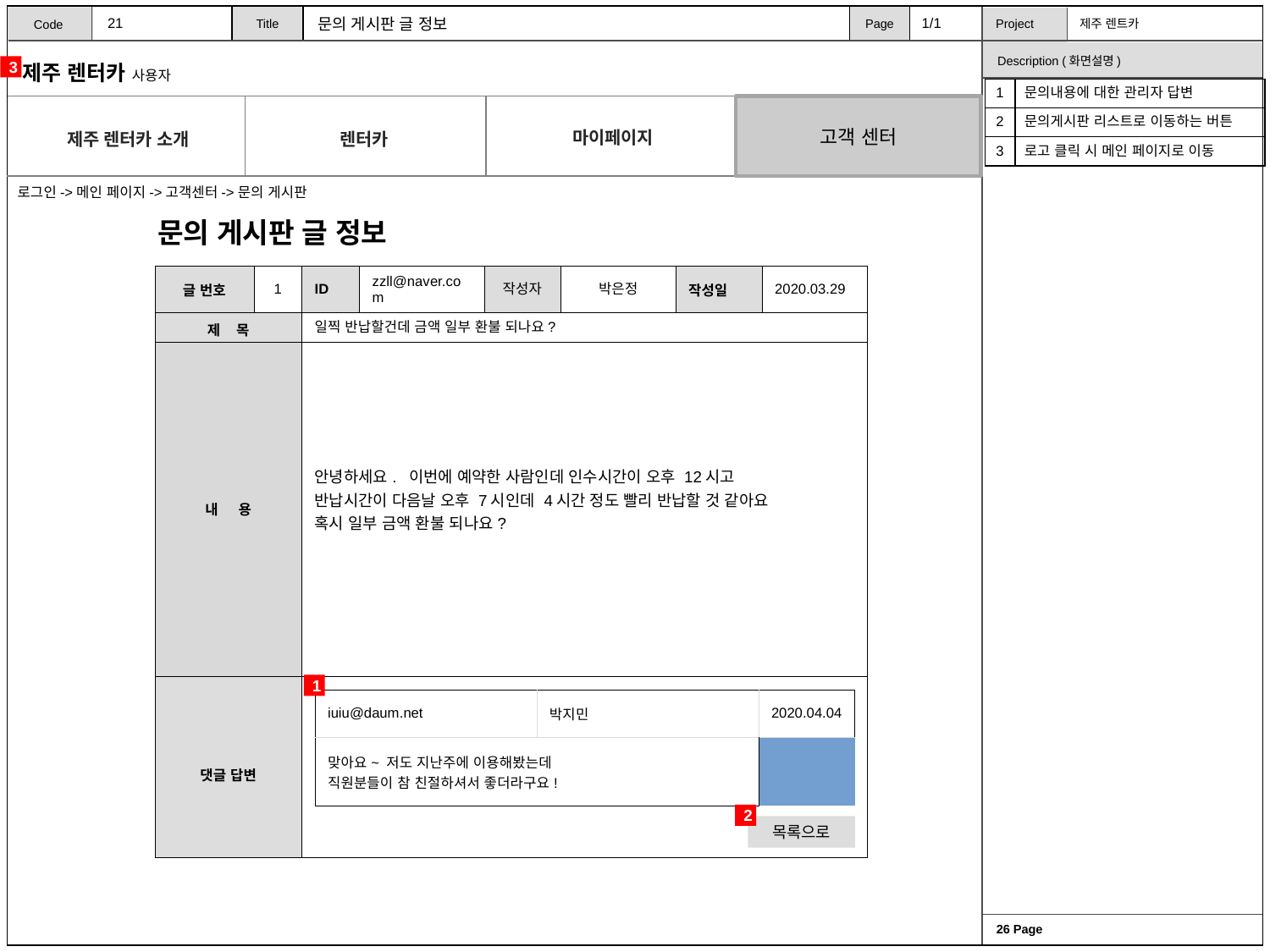

21
1/1
문의 게시판 글 정보
3
| 1 | 문의내용에 대한 관리자 답변 |
| --- | --- |
| 2 | 문의게시판 리스트로 이동하는 버튼 |
| 3 | 로고 클릭 시 메인 페이지로 이동 |
고객 센터
로그인->메인 페이지->고객센터->문의 게시판
문의 게시판 글 정보
| 글 번호 | 1 | ID | zzll@naver.com | 작성자 | 박은정 | 작성일 | 2020.03.29 |
| --- | --- | --- | --- | --- | --- | --- | --- |
| 제 목 |  | 일찍 반납할건데 금액 일부 환불 되나요? |  |  |  |  |  |
| 내 용 |  | 안녕하세요.  이번에 예약한 사람인데 인수시간이 오후 12시고 반납시간이 다음날 오후 7시인데 4시간 정도 빨리 반납할 것 같아요 혹시 일부 금액 환불 되나요? |  |  |  |  |  |
| 댓글 답변 |  |  |  |  |  |  |  |
1
| iuiu@daum.net |  | 박지민 |  |  | 2020.04.04 |
| --- | --- | --- | --- | --- | --- |
| 맞아요~ 저도 지난주에 이용해봤는데 직원분들이 참 친절하셔서 좋더라구요! |  |  |  |  |  |
2
목록으로